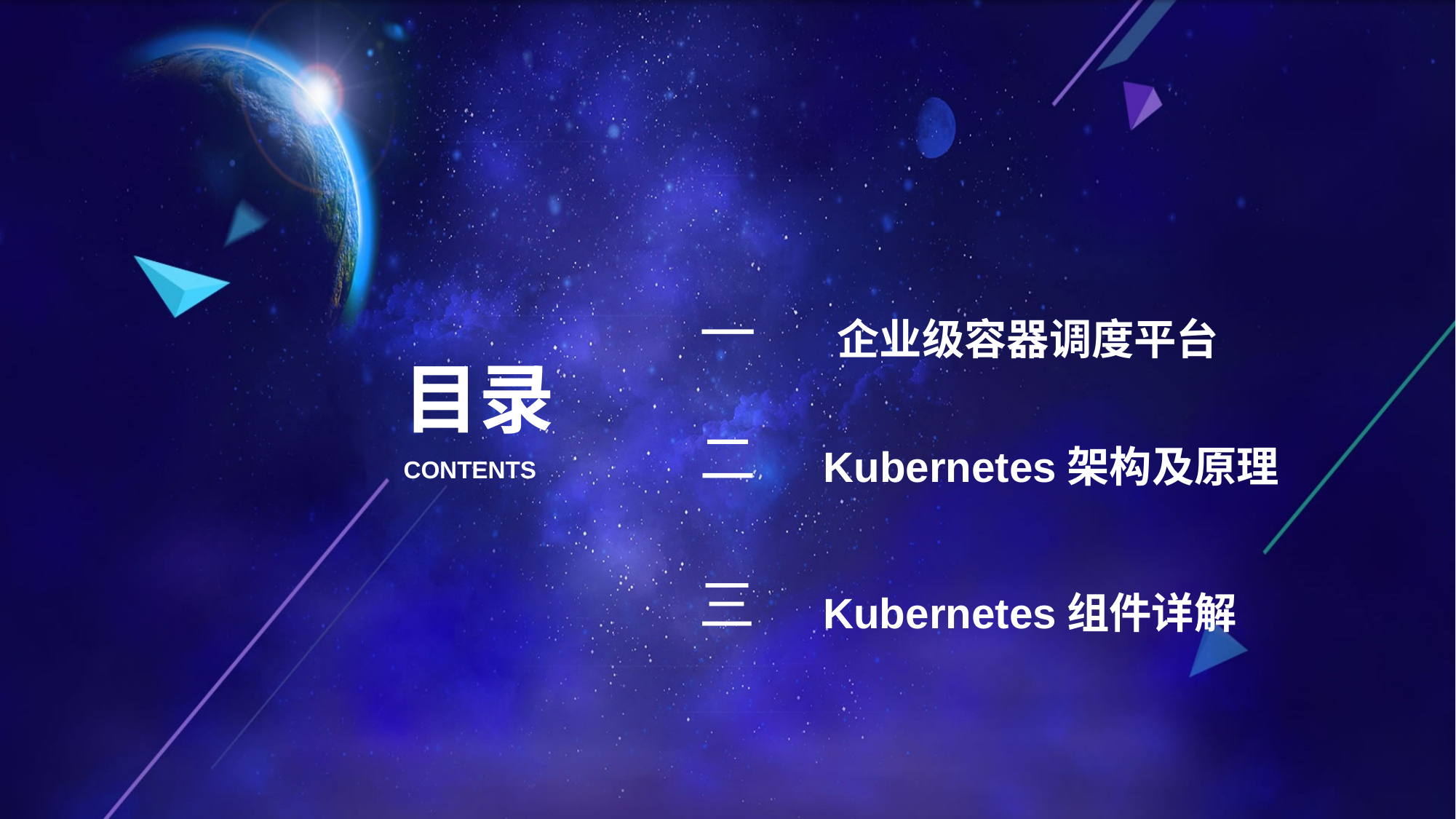

一
企业级容器调度平台
目录
二
Kubernetes架构及原理
CONTENTS
三
Kubernetes组件详解